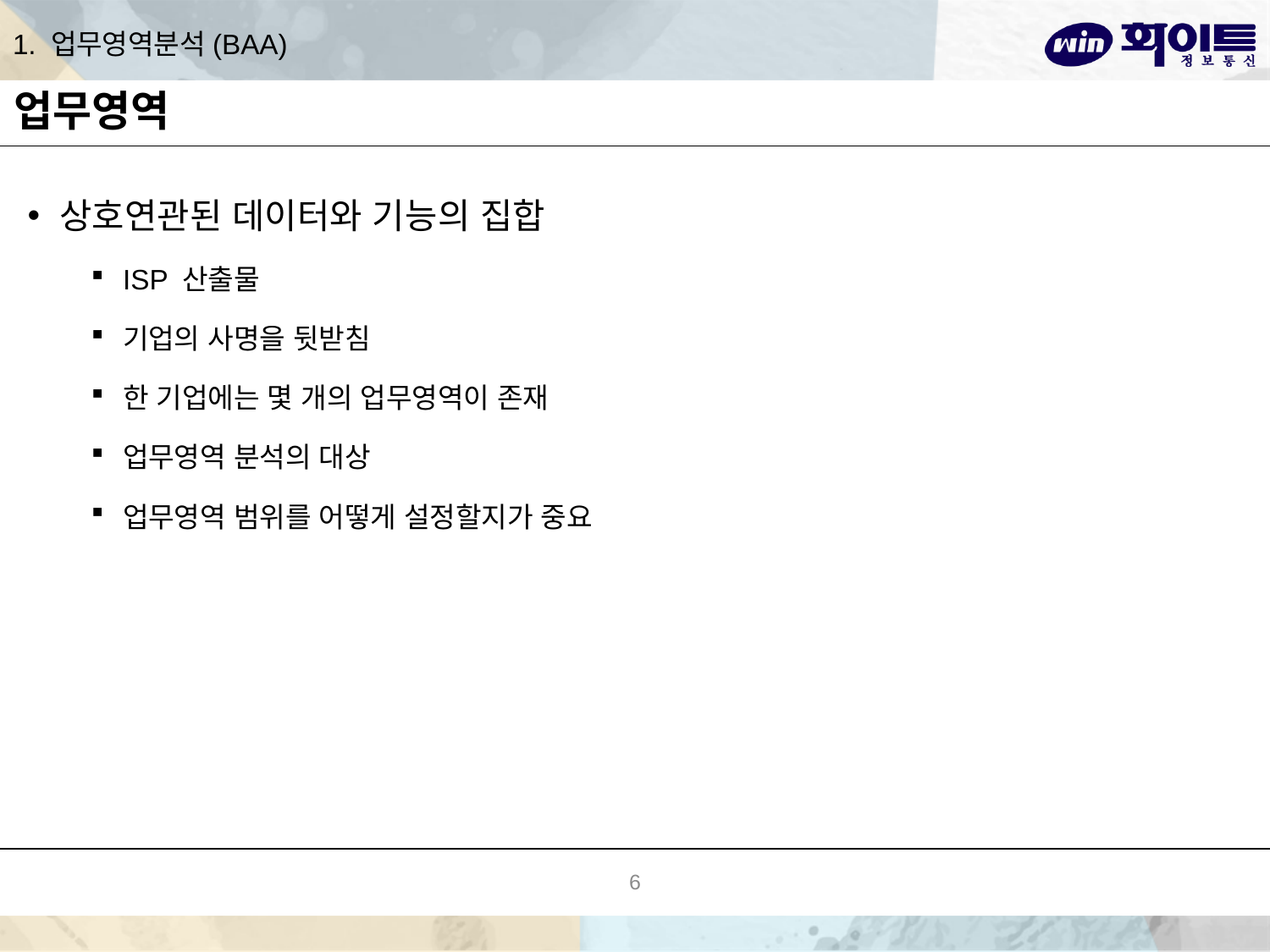

# 1. 업무영역분석(BAA)
업무영역
상호연관된 데이터와 기능의 집합
ISP 산출물
기업의 사명을 뒷받침
한 기업에는 몇 개의 업무영역이 존재
업무영역 분석의 대상
업무영역 범위를 어떻게 설정할지가 중요
6